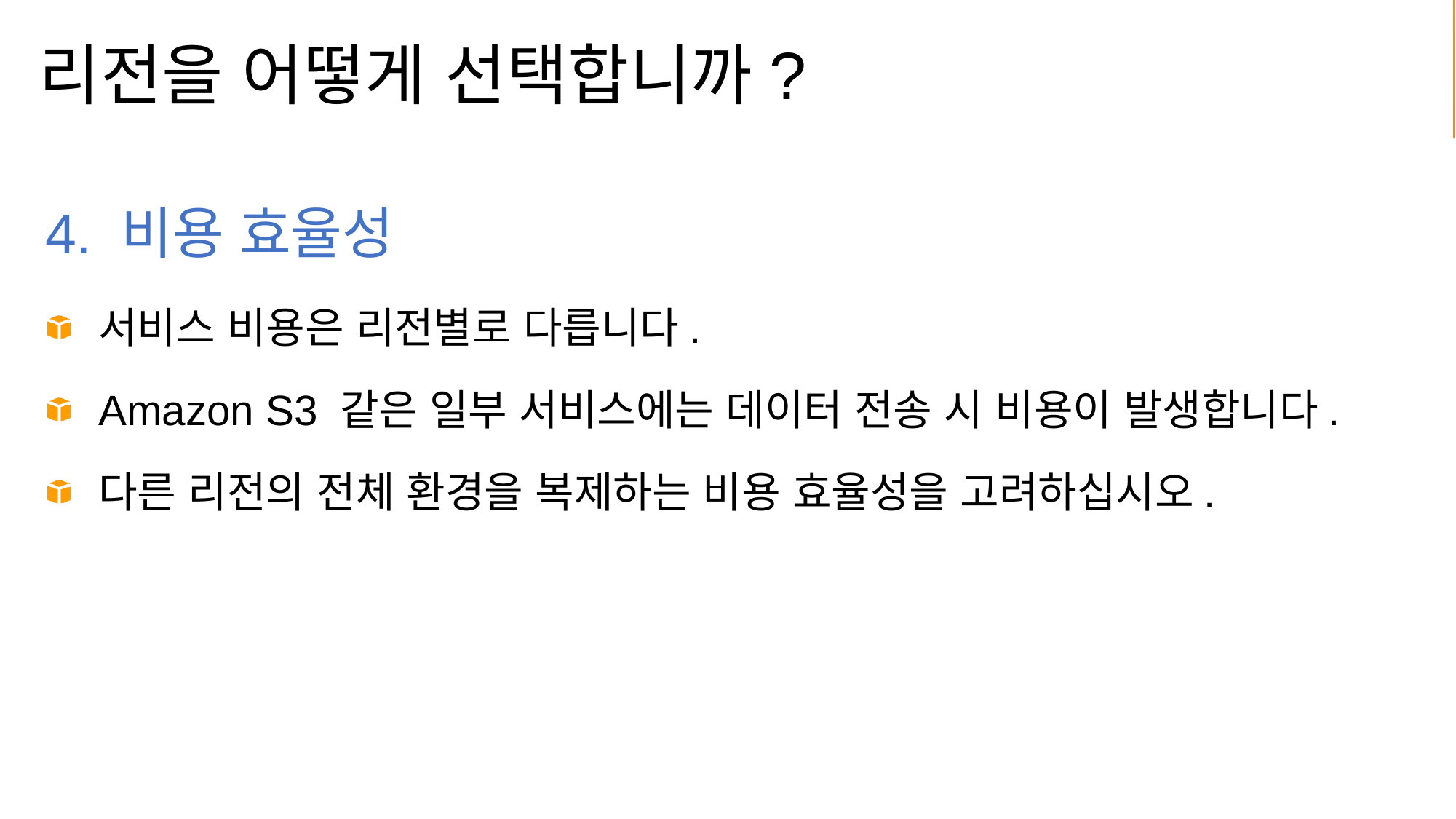

# 리전을 어떻게 선택합니까?
4. 비용 효율성
서비스 비용은 리전별로 다릅니다.
Amazon S3 같은 일부 서비스에는 데이터 전송 시 비용이 발생합니다.
다른 리전의 전체 환경을 복제하는 비용 효율성을 고려하십시오.